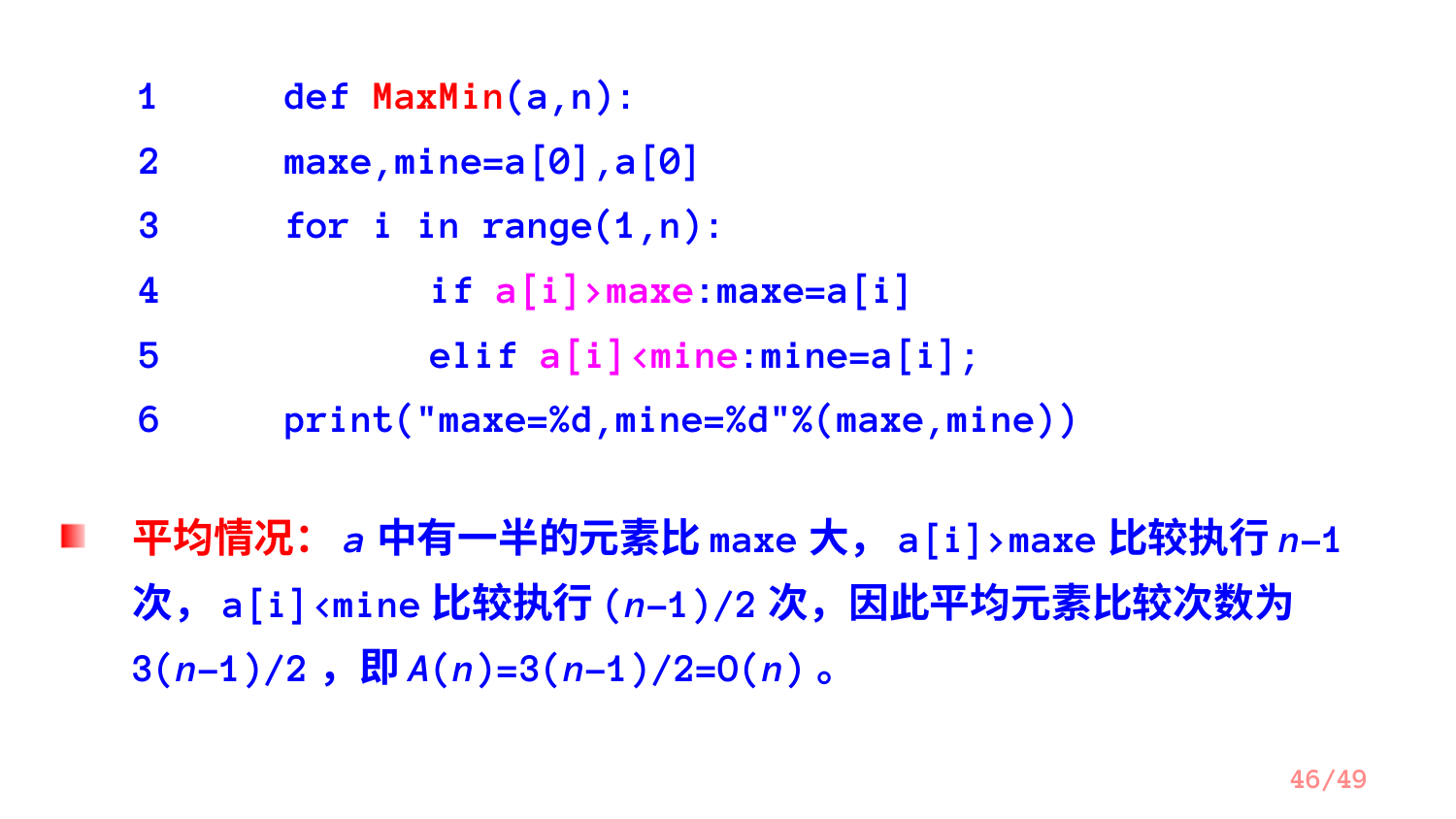

1	def MaxMin(a,n):
2   	maxe,mine=a[0],a[0]
3   	for i in range(1,n):
4    		if a[i]>maxe:maxe=a[i]
5   		elif a[i]<mine:mine=a[i];
6  	print("maxe=%d,mine=%d"%(maxe,mine))
平均情况：a中有一半的元素比maxe大，a[i]>maxe比较执行n-1次，a[i]<mine比较执行(n-1)/2次，因此平均元素比较次数为3(n-1)/2，即A(n)=3(n-1)/2=O(n)。
46/49